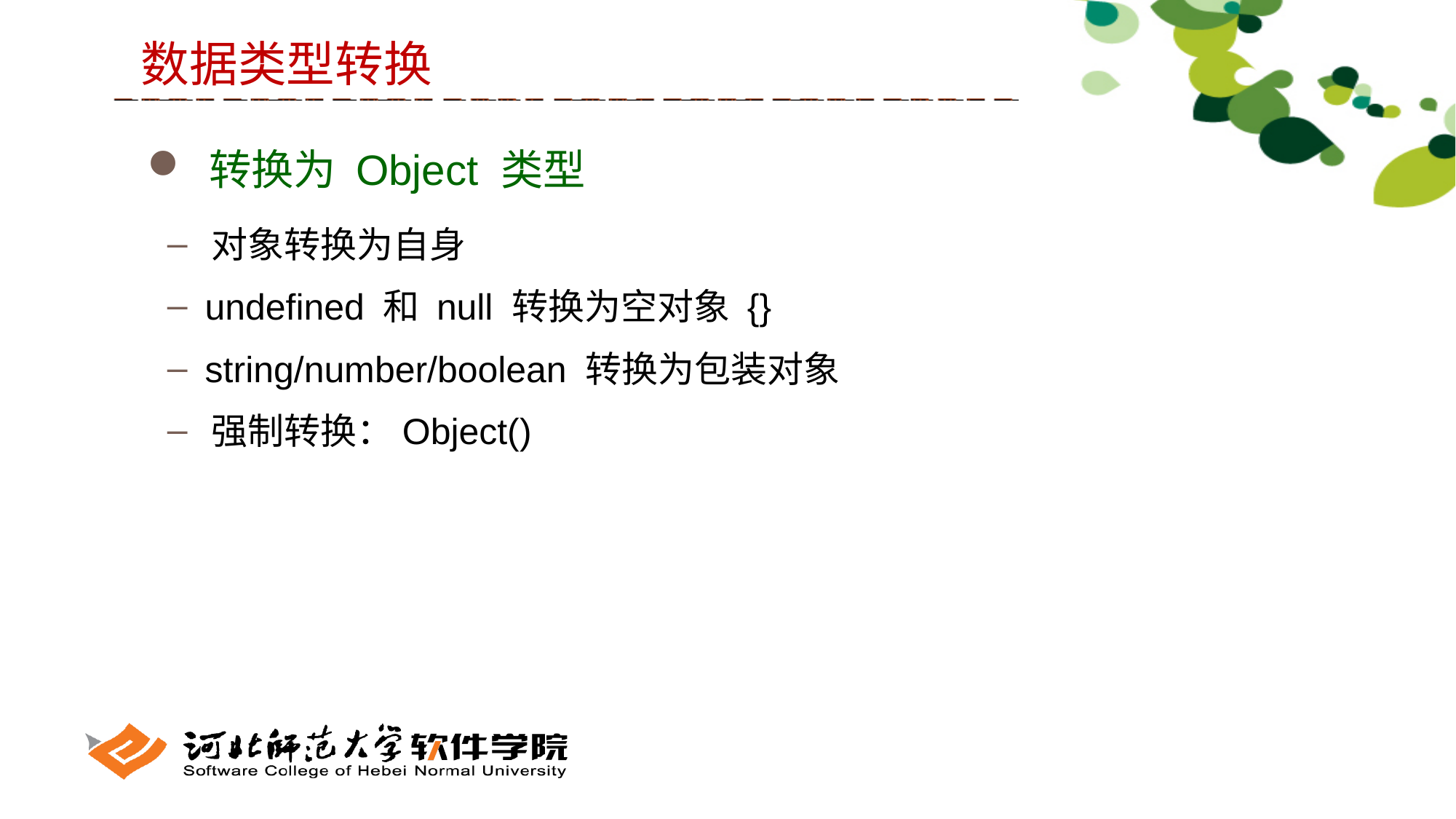

数据类型转换

 转换为 Object 类型
 对象转换为自身
 undefined 和 null 转换为空对象 {}
 string/number/boolean 转换为包装对象
 强制转换：Object()